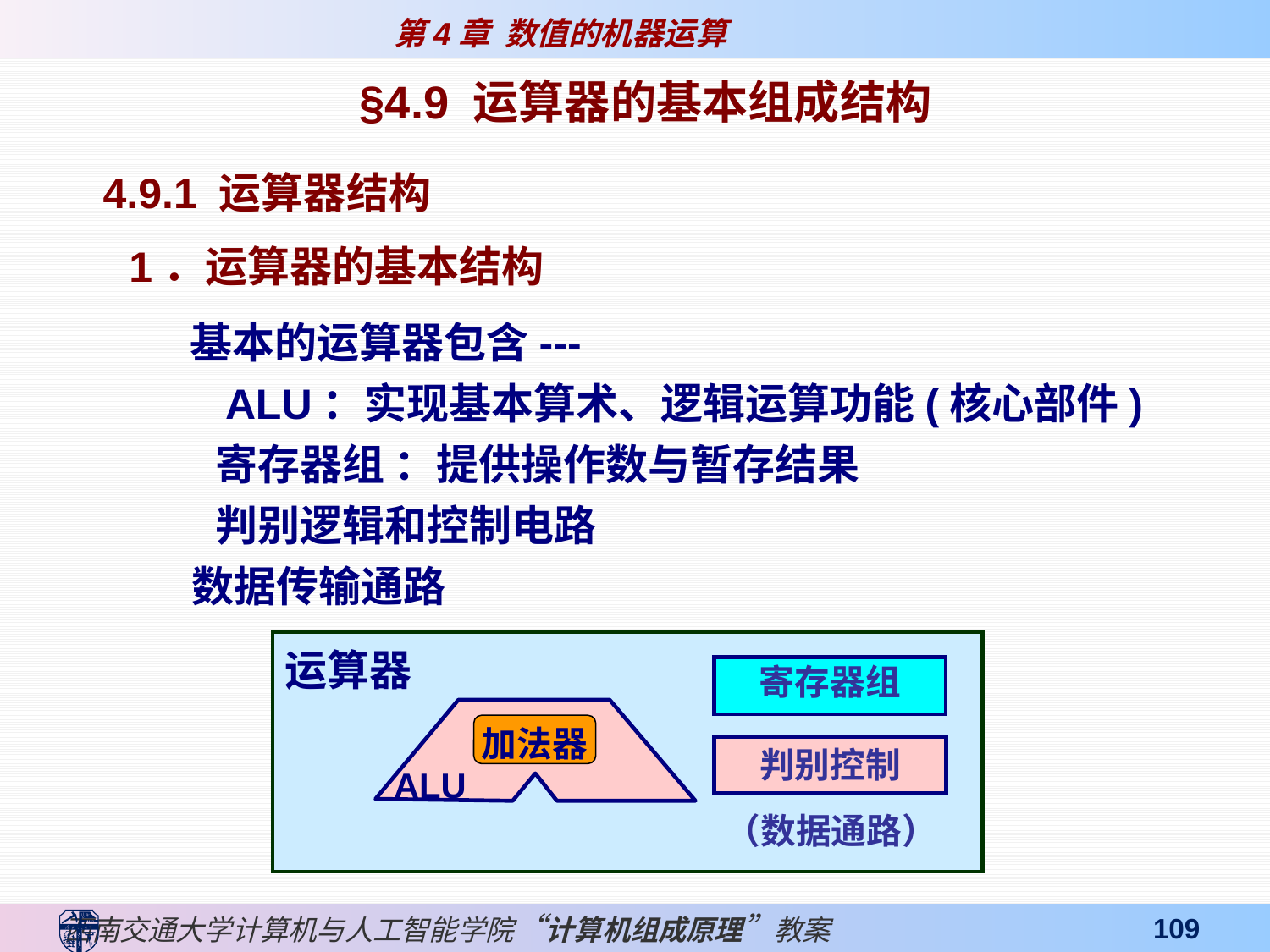

§4.9 运算器的基本组成结构
4.9.1 运算器结构
  1．运算器的基本结构
　　基本的运算器包含---
   　   ALU：实现基本算术、逻辑运算功能(核心部件)
    　  寄存器组 ：提供操作数与暂存结果
    　  判别逻辑和控制电路
        数据传输通路
运算器
寄存器组

加法器
ALU
判别控制
（数据通路）